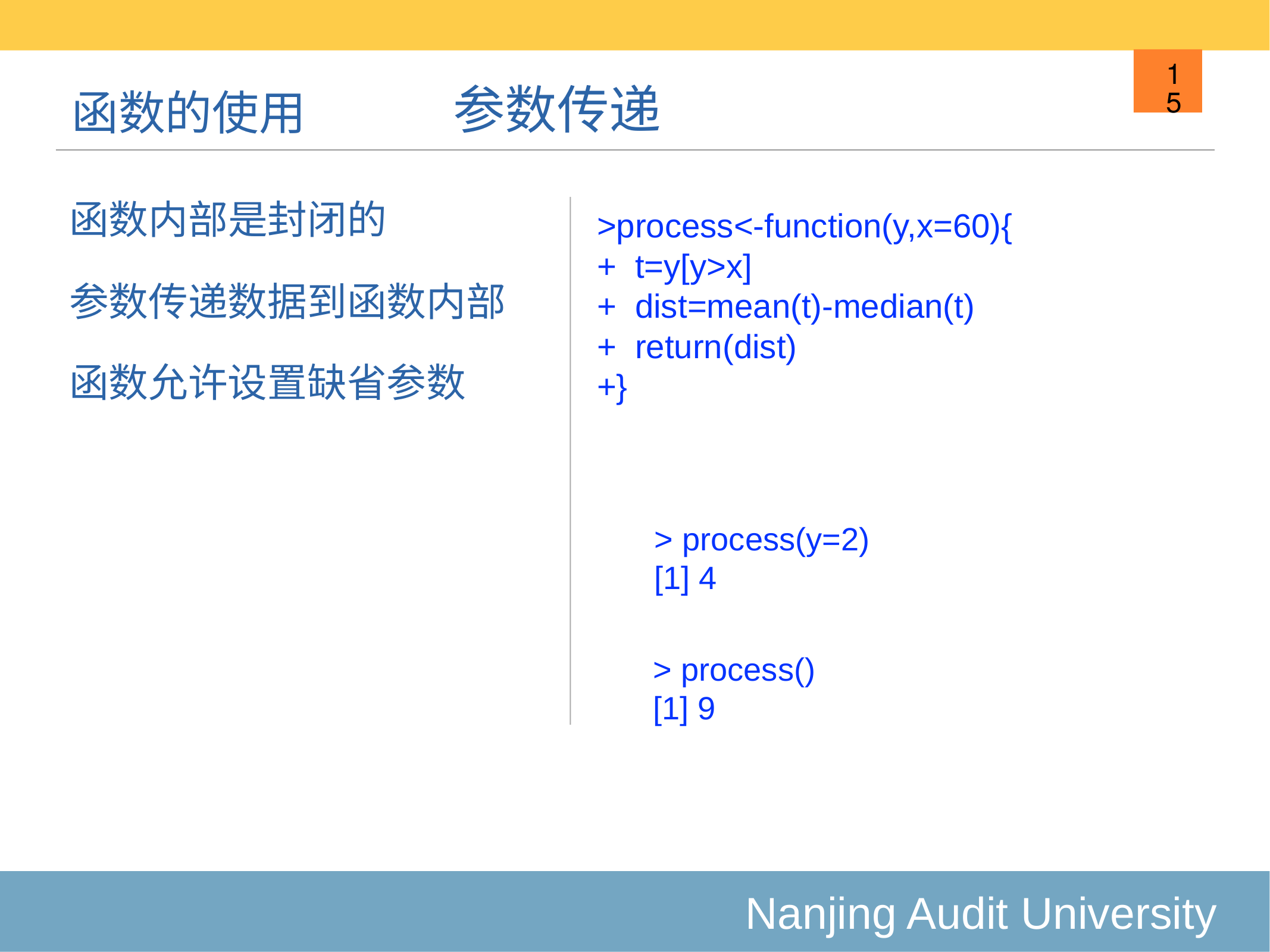

# 函数的使用
参数传递
15
函数内部是封闭的
>process<-function(y,x=60){
+  t=y[y>x]
+  dist=mean(t)-median(t)
+  return(dist)
+}
参数传递数据到函数内部
函数允许设置缺省参数
> process(y=2)
[1] 4
> process()
[1] 9